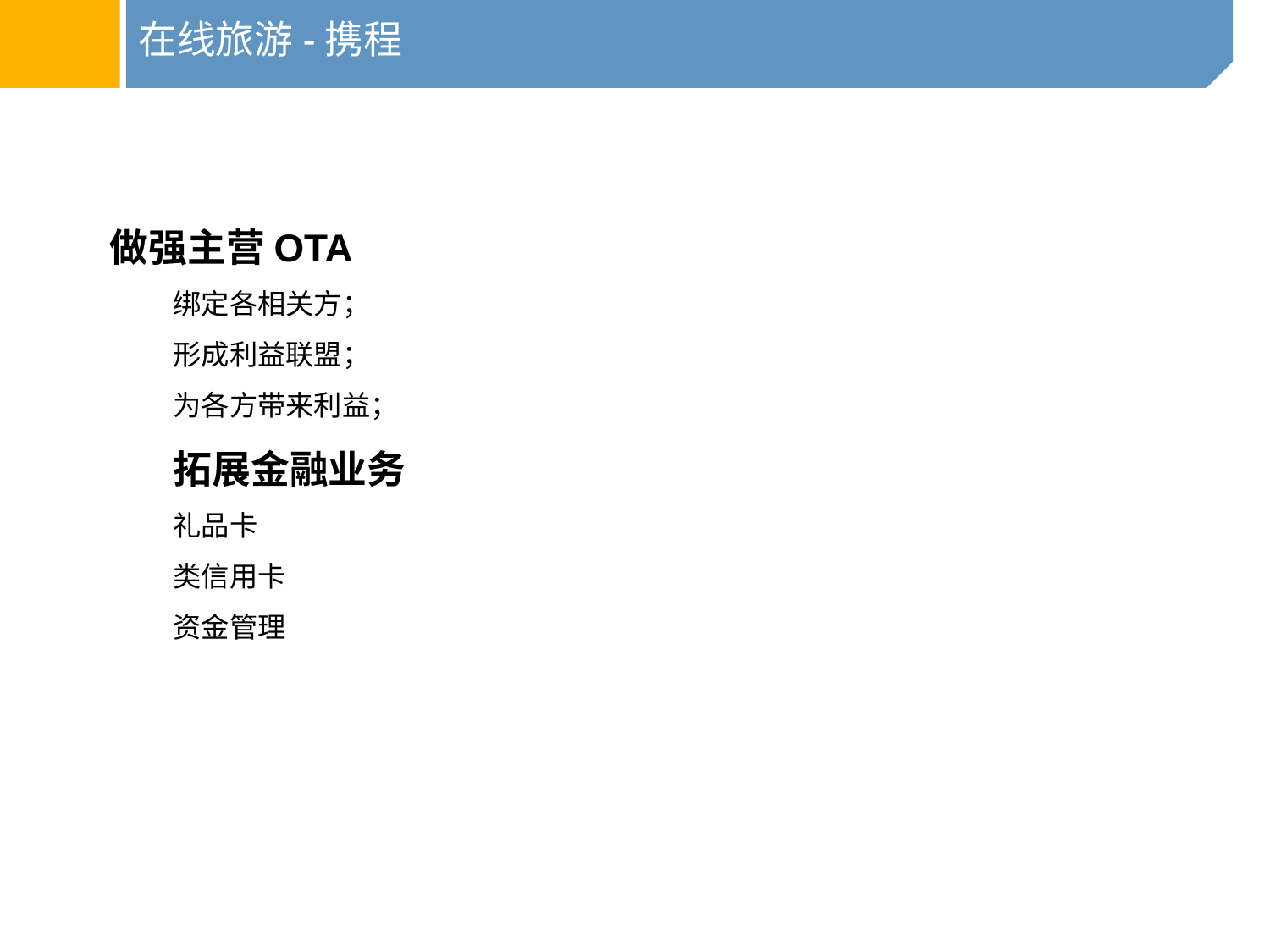

# 在线旅游-携程
做强主营OTA
绑定各相关方；
形成利益联盟；
为各方带来利益；
拓展金融业务
礼品卡
类信用卡
资金管理